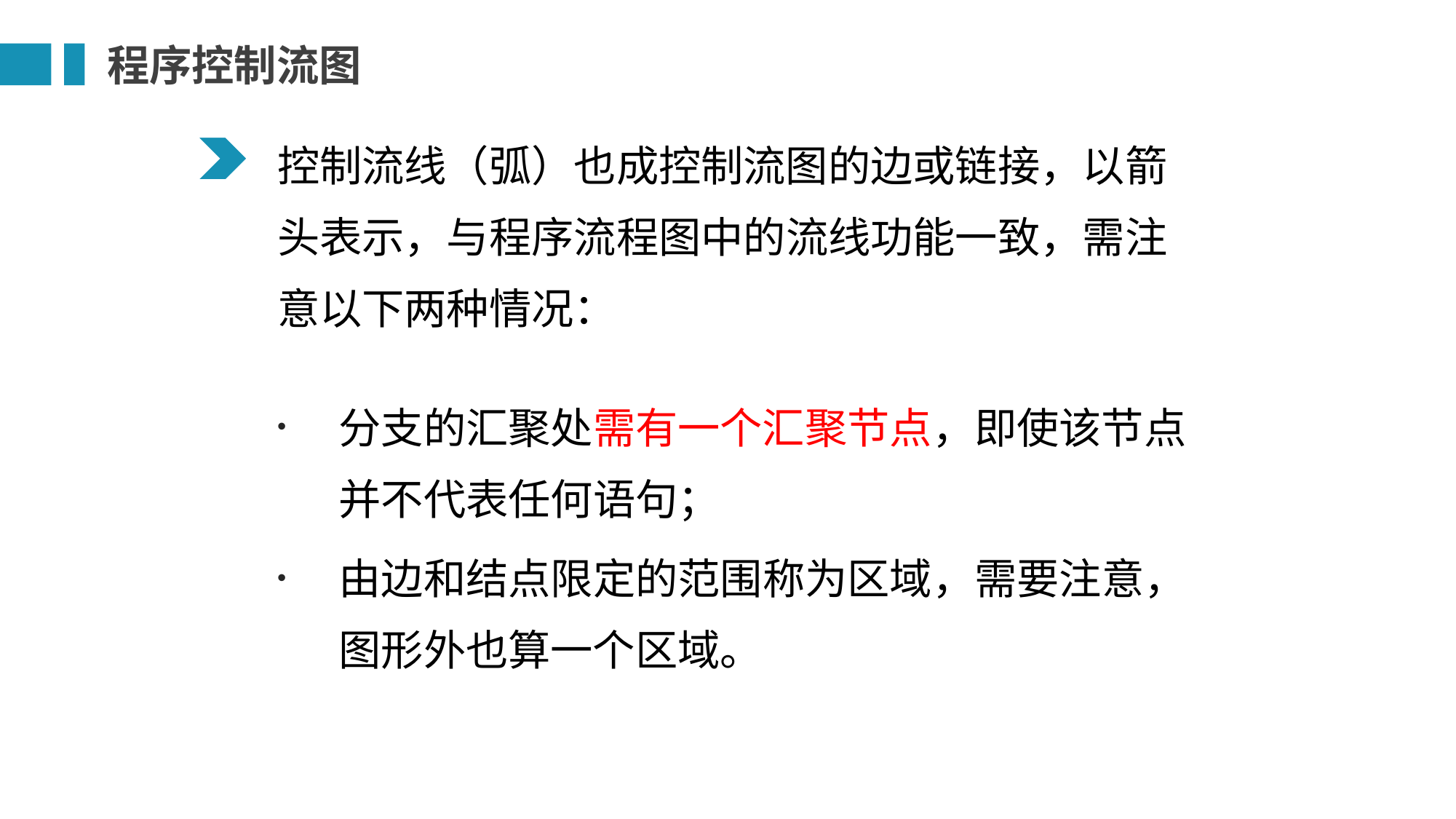

程序控制流图

控制流线（弧）也成控制流图的边或链接，以箭头表示，与程序流程图中的流线功能一致，需注意以下两种情况：

分支的汇聚处需有一个汇聚节点，即使该节点并不代表任何语句；
由边和结点限定的范围称为区域，需要注意，图形外也算一个区域。
85